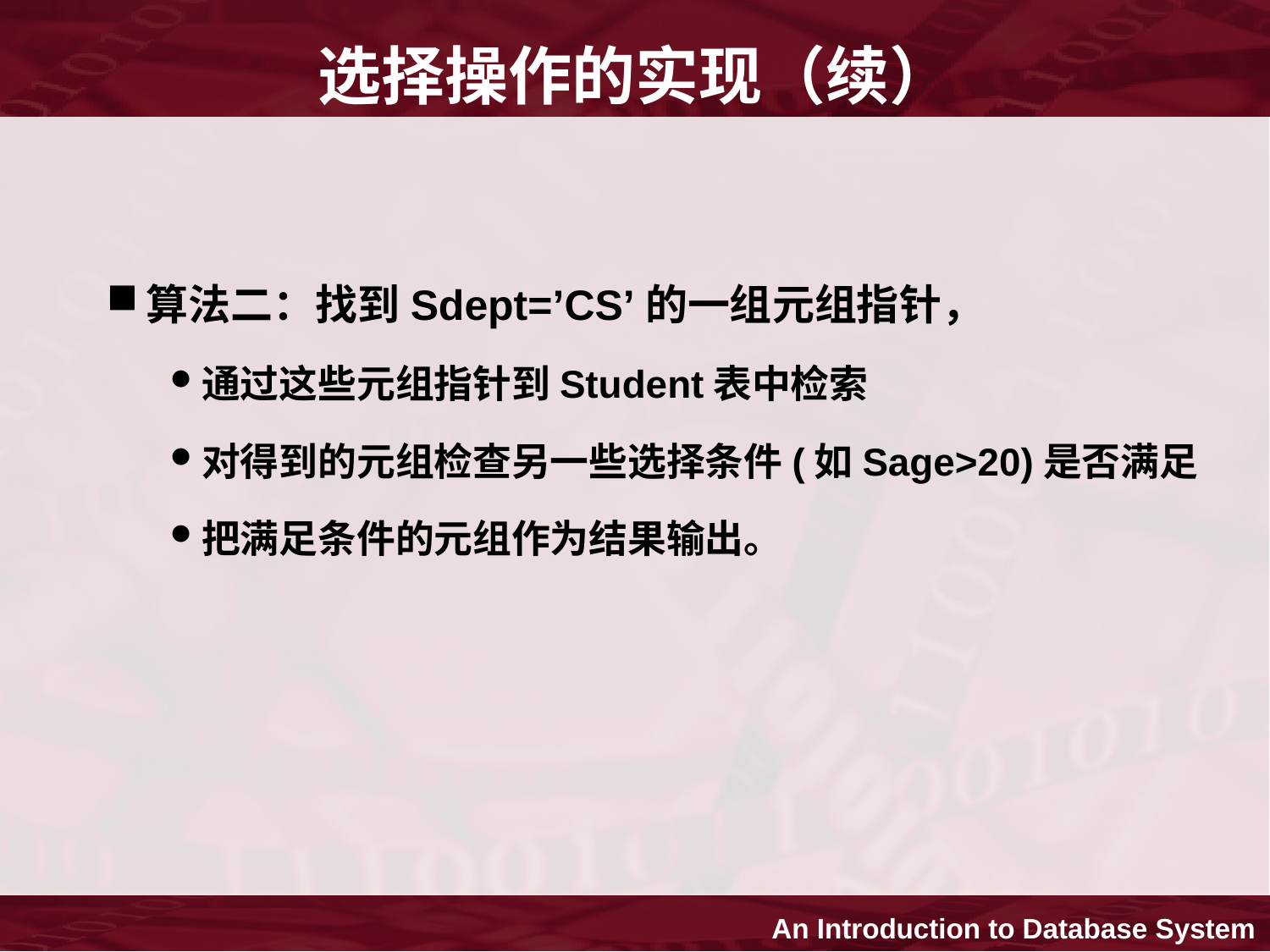

# 选择操作的实现（续）
算法二：找到Sdept=’CS’的一组元组指针，
通过这些元组指针到Student表中检索
对得到的元组检查另一些选择条件(如Sage>20)是否满足
把满足条件的元组作为结果输出。